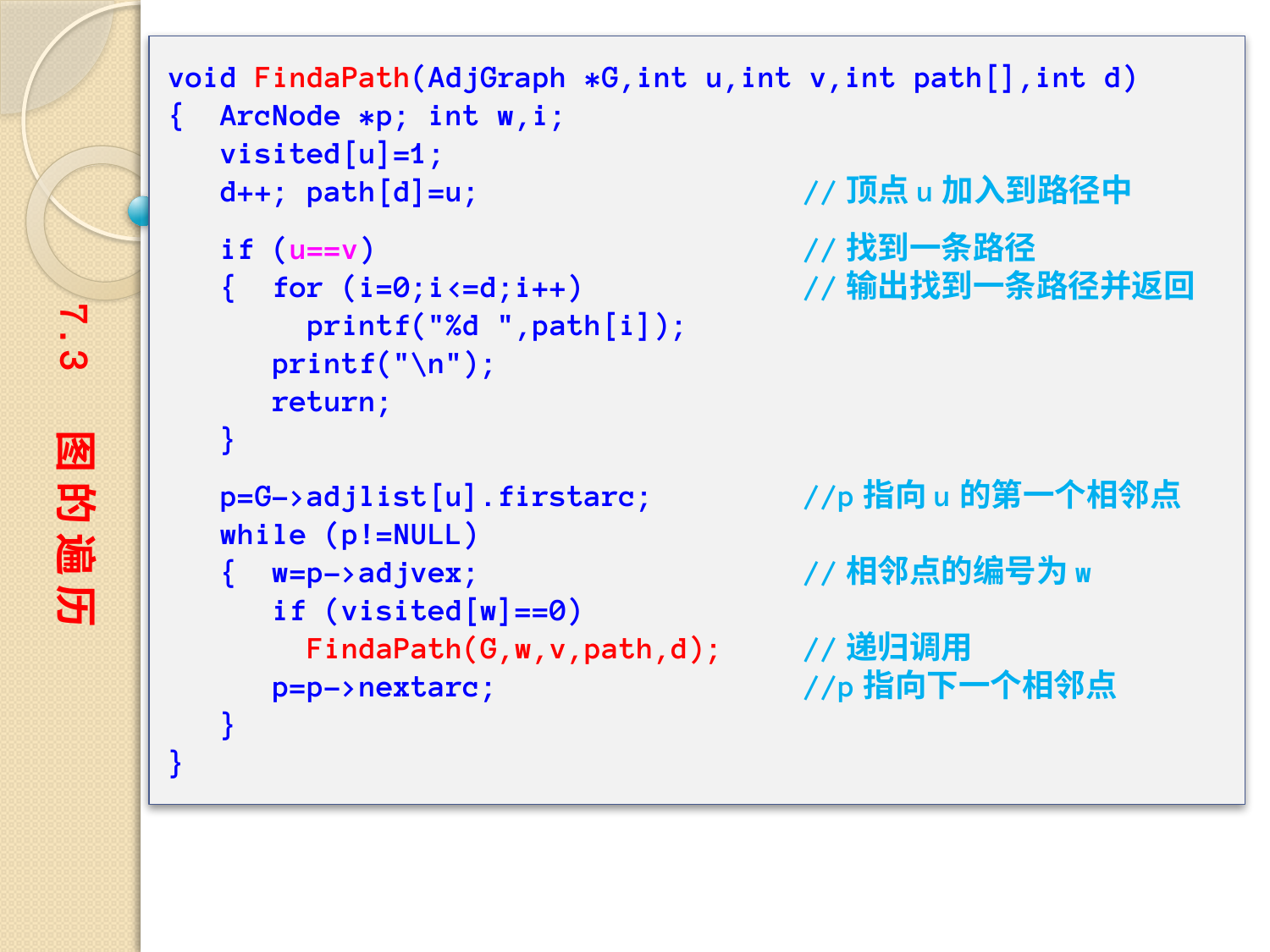

void FindaPath(AdjGraph *G,int u,int v,int path[],int d)
{  ArcNode *p; int w,i;
   visited[u]=1;
   d++; path[d]=u;			//顶点u加入到路径中
   if (u==v)				//找到一条路径
   {  for (i=0;i<=d;i++)		//输出找到一条路径并返回
        printf("%d ",path[i]);
      printf("\n");
      return;
   }
   p=G->adjlist[u].firstarc;		//p指向u的第一个相邻点
   while (p!=NULL)
   {  w=p->adjvex;			//相邻点的编号为w
      if (visited[w]==0)
        FindaPath(G,w,v,path,d);	//递归调用
      p=p->nextarc;			//p指向下一个相邻点
   }
}
7.3  图 的 遍 历